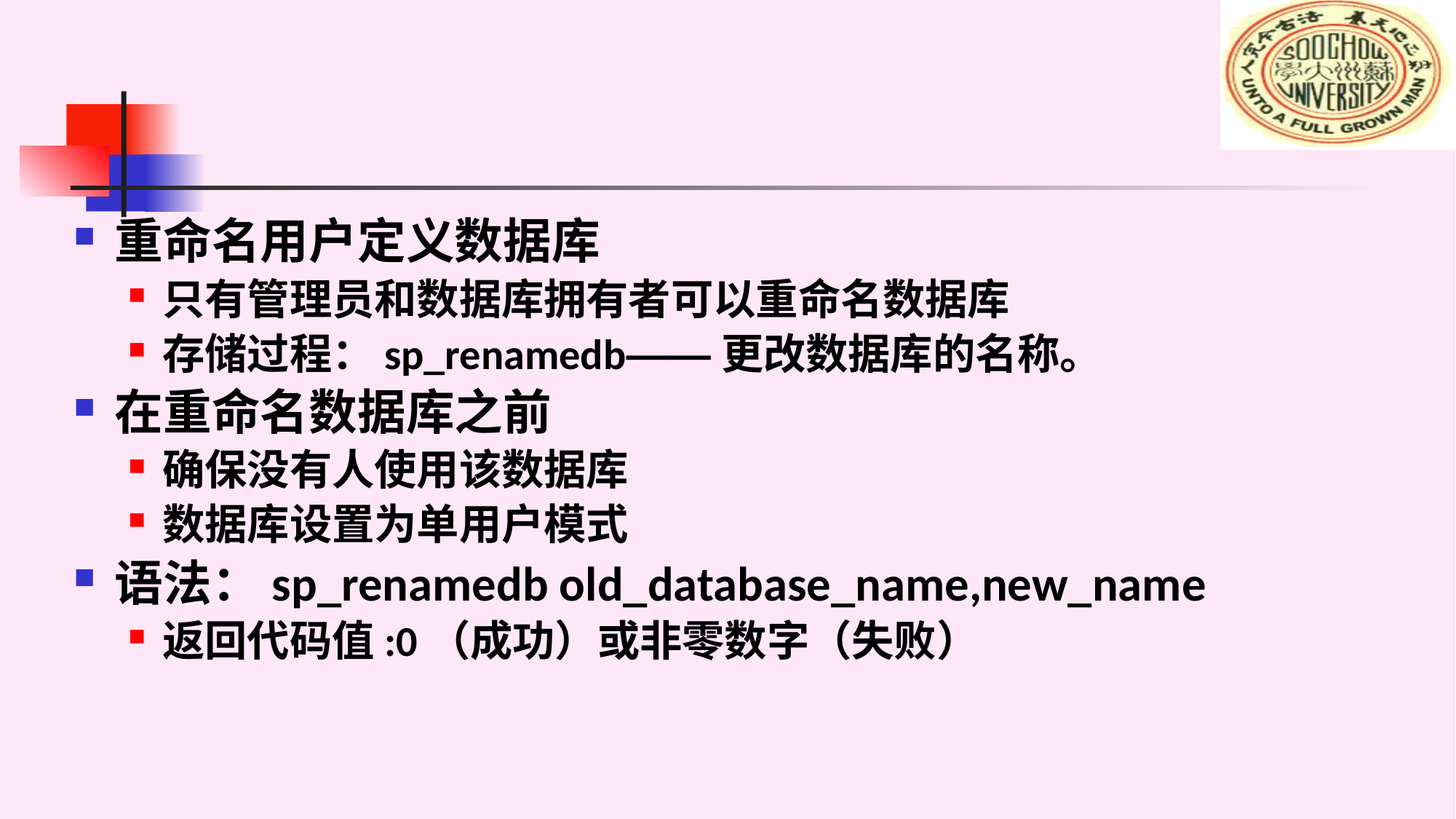

#
重命名用户定义数据库
只有管理员和数据库拥有者可以重命名数据库
存储过程：sp_renamedb——更改数据库的名称。
在重命名数据库之前
确保没有人使用该数据库
数据库设置为单用户模式
语法：sp_renamedb old_database_name,new_name
返回代码值:0（成功）或非零数字（失败）